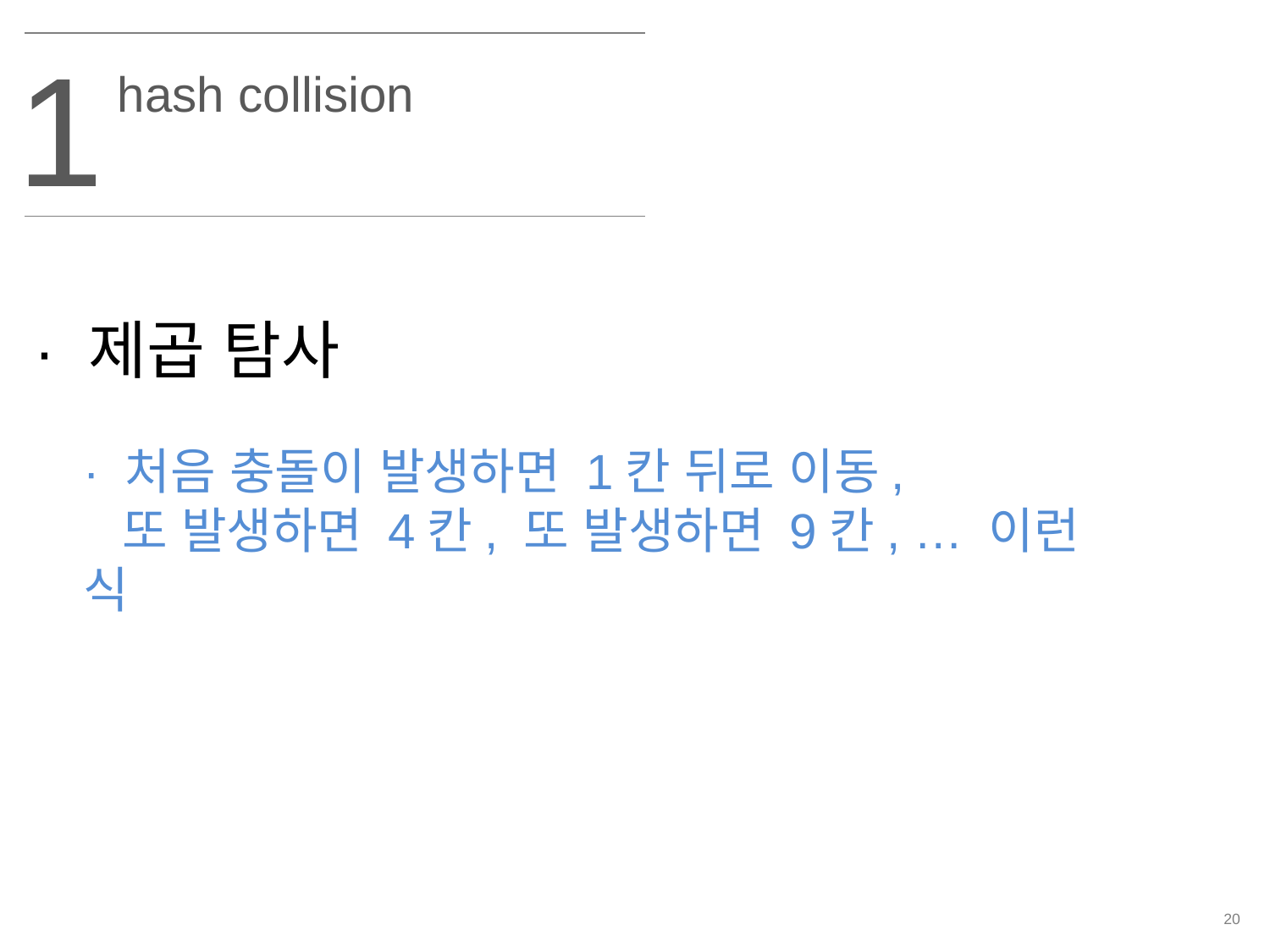

1
hash collision
· 제곱 탐사
· 처음 충돌이 발생하면 1칸 뒤로 이동,
  또 발생하면 4칸, 또 발생하면 9칸, … 이런 식